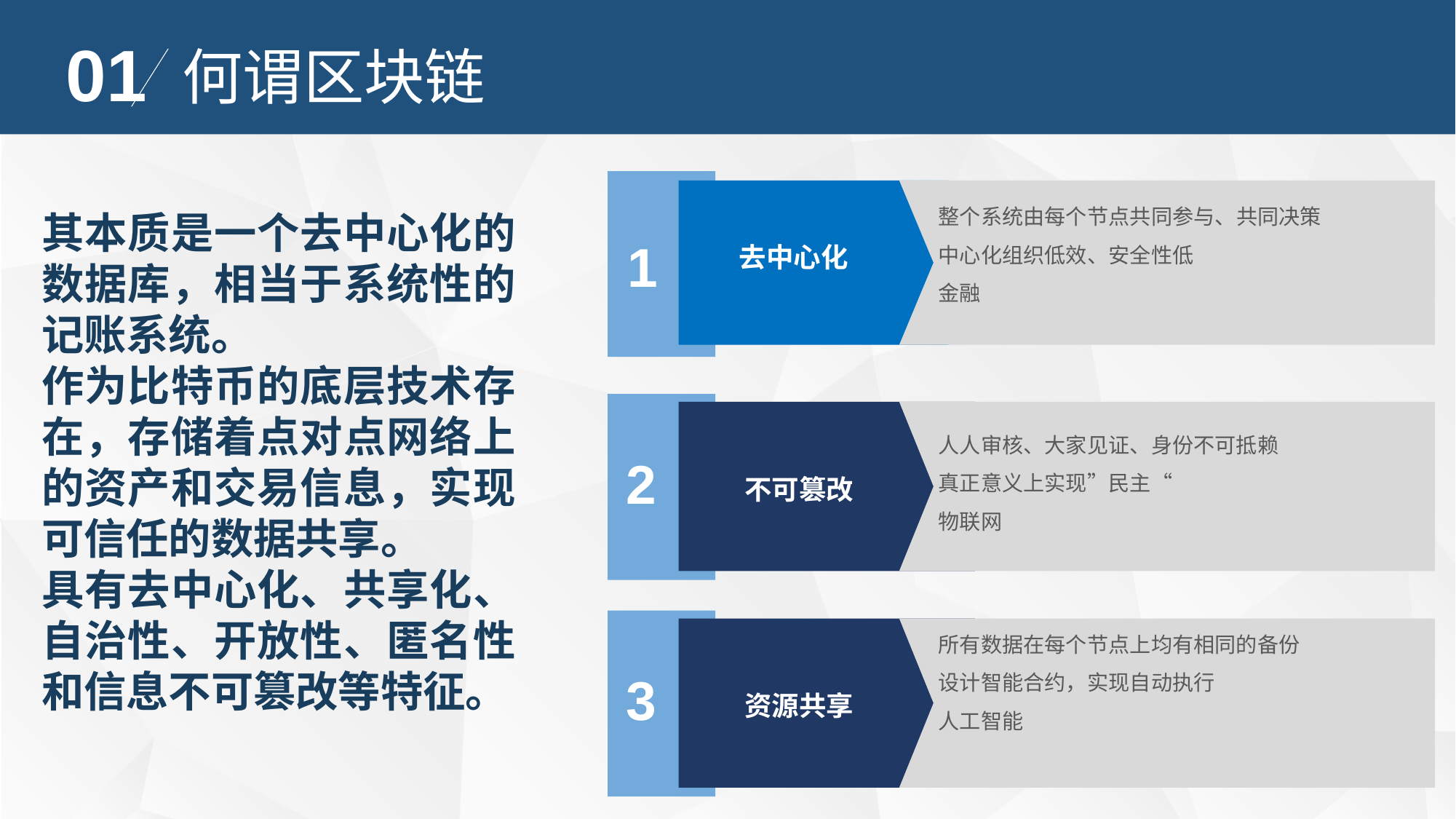

01
何谓区块链

整个系统由每个节点共同参与、共同决策
中心化组织低效、安全性低
金融
1
去中心化
其本质是一个去中心化的数据库，相当于系统性的记账系统。
作为比特币的底层技术存在，存储着点对点网络上的资产和交易信息，实现可信任的数据共享。
具有去中心化、共享化、自治性、开放性、匿名性和信息不可篡改等特征。

人人审核、大家见证、身份不可抵赖
真正意义上实现”民主“
物联网

2

不可篡改

所有数据在每个节点上均有相同的备份
设计智能合约，实现自动执行
人工智能

3

资源共享